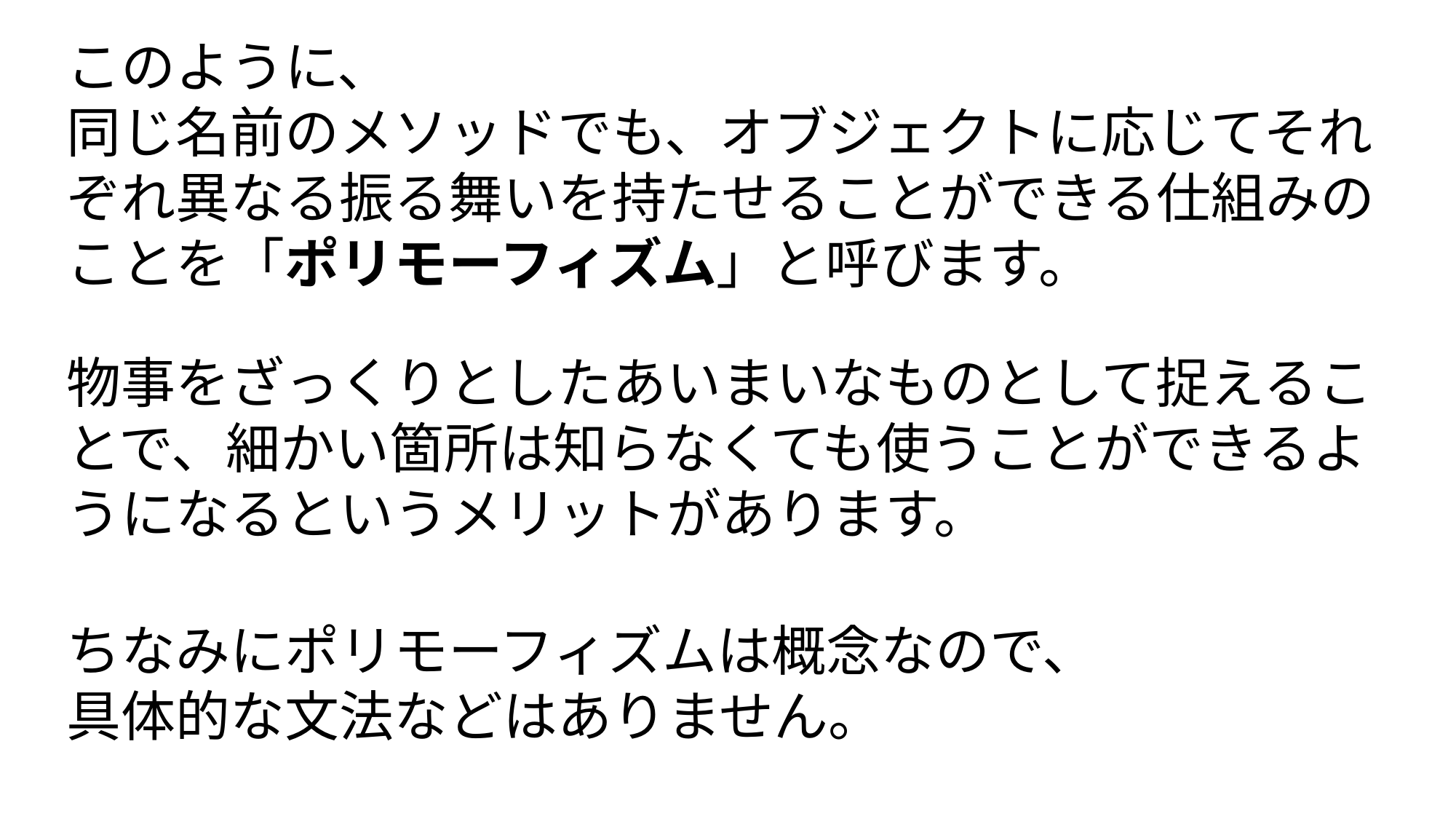

このように、
同じ名前のメソッドでも、オブジェクトに応じてそれぞれ異なる振る舞いを持たせることができる仕組みのことを「ポリモーフィズム」と呼びます。
物事をざっくりとしたあいまいなものとして捉えることで、細かい箇所は知らなくても使うことができるようになるというメリットがあります。
ちなみにポリモーフィズムは概念なので、
具体的な文法などはありません。